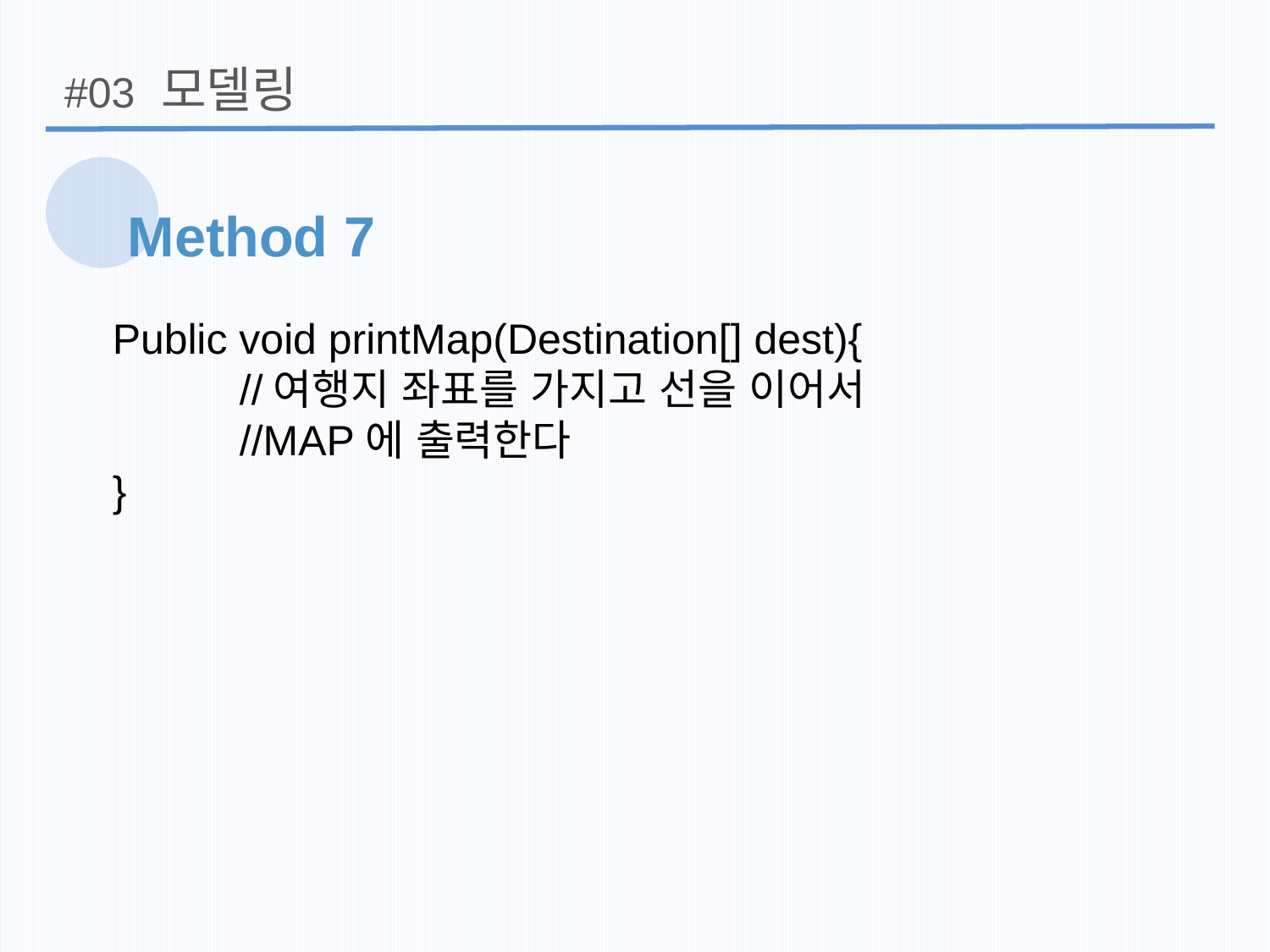

모델링
#03

Method 7
Public void printMap(Destination[] dest){
	//여행지 좌표를 가지고 선을 이어서
	//MAP에 출력한다
}